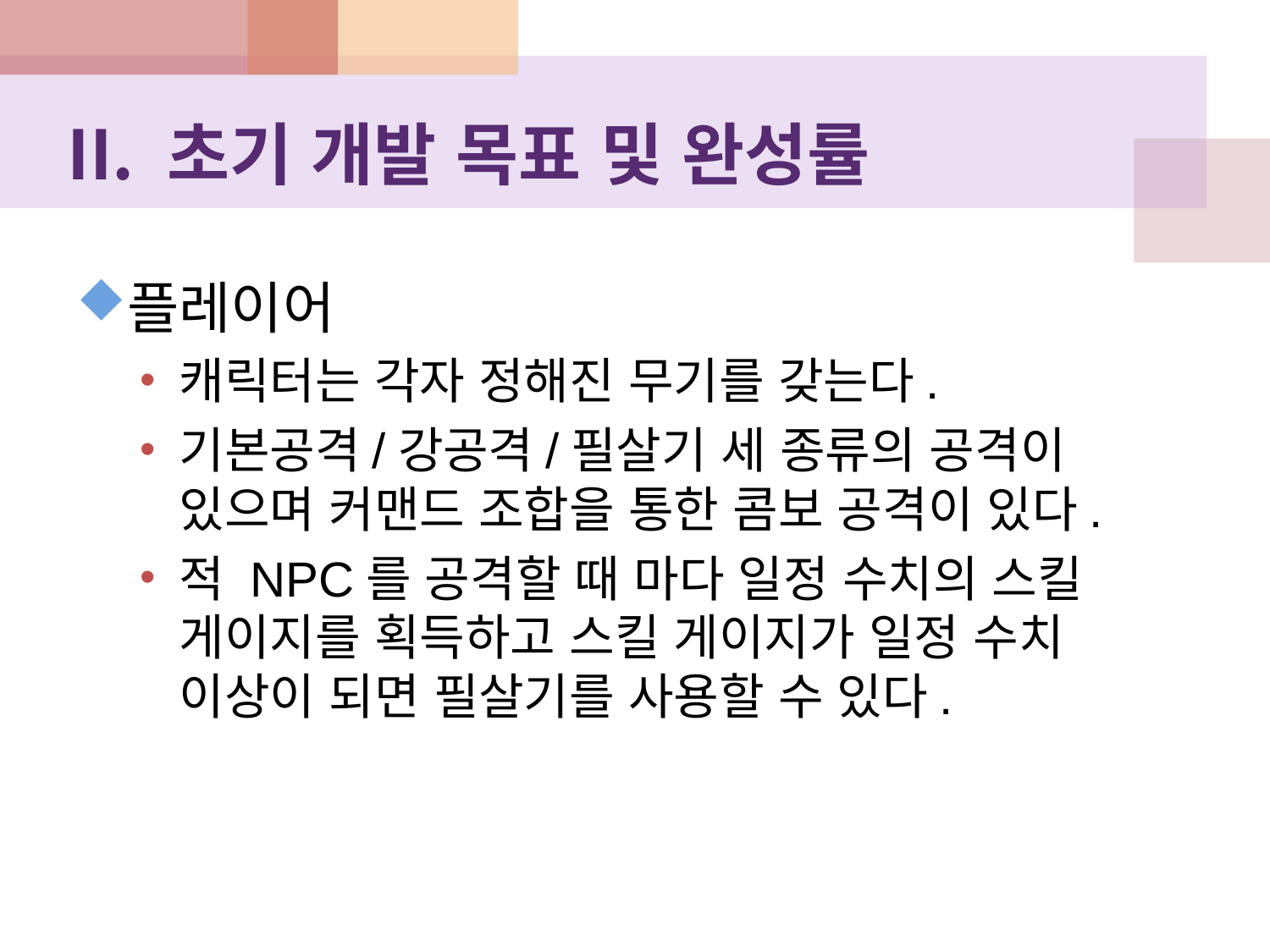

초기 개발 목표 및 완성률
플레이어
캐릭터는 각자 정해진 무기를 갖는다.
기본공격/강공격/필살기 세 종류의 공격이 있으며 커맨드 조합을 통한 콤보 공격이 있다.
적 NPC를 공격할 때 마다 일정 수치의 스킬 게이지를 획득하고 스킬 게이지가 일정 수치 이상이 되면 필살기를 사용할 수 있다.